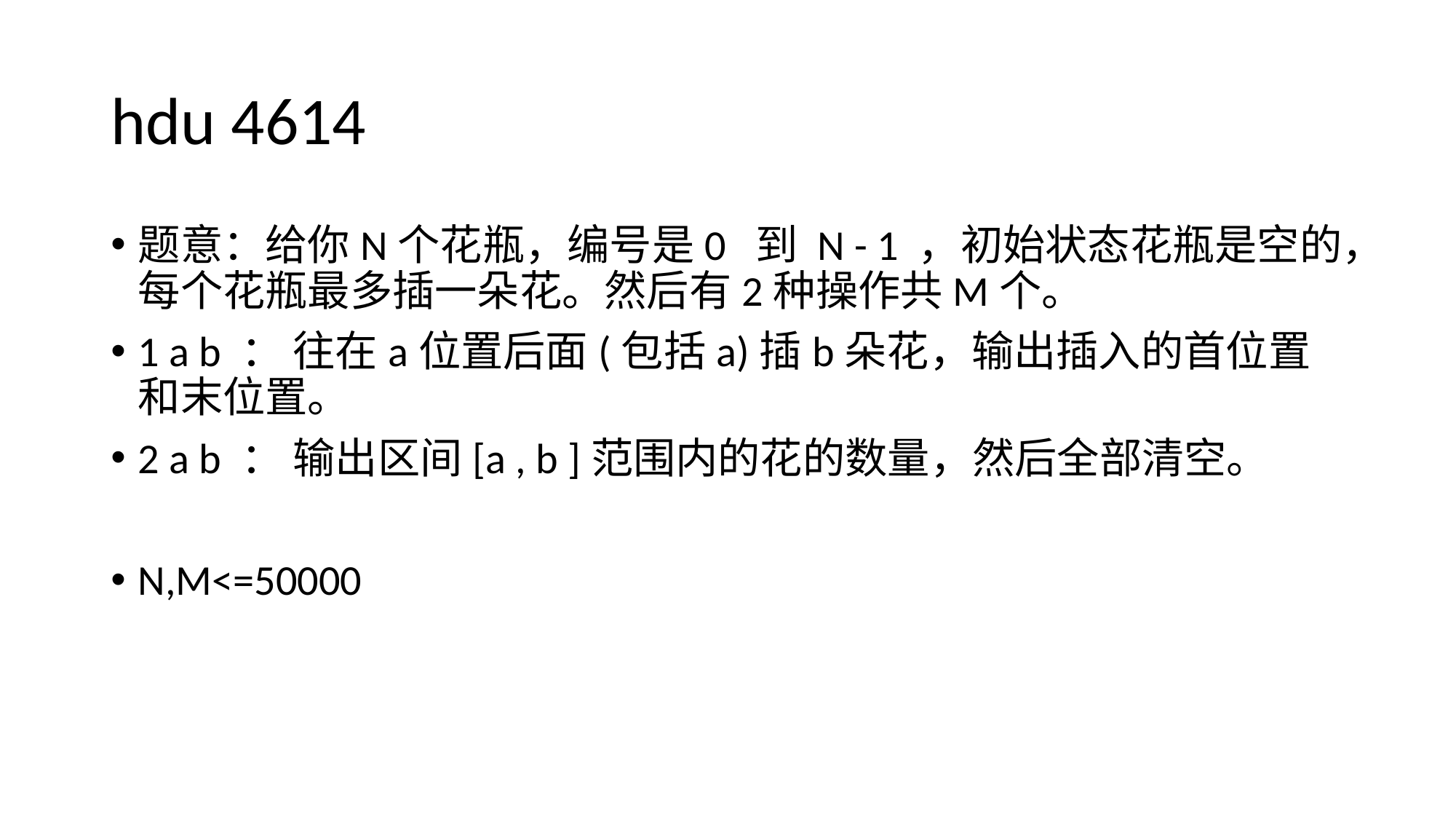

# hdu 4614
题意：给你N个花瓶，编号是0  到 N - 1 ，初始状态花瓶是空的，每个花瓶最多插一朵花。然后有2种操作共M个。
1 a b ： 往在a位置后面(包括a)插b朵花，输出插入的首位置和末位置。
2 a b ： 输出区间[a , b ]范围内的花的数量，然后全部清空。

N,M<=50000